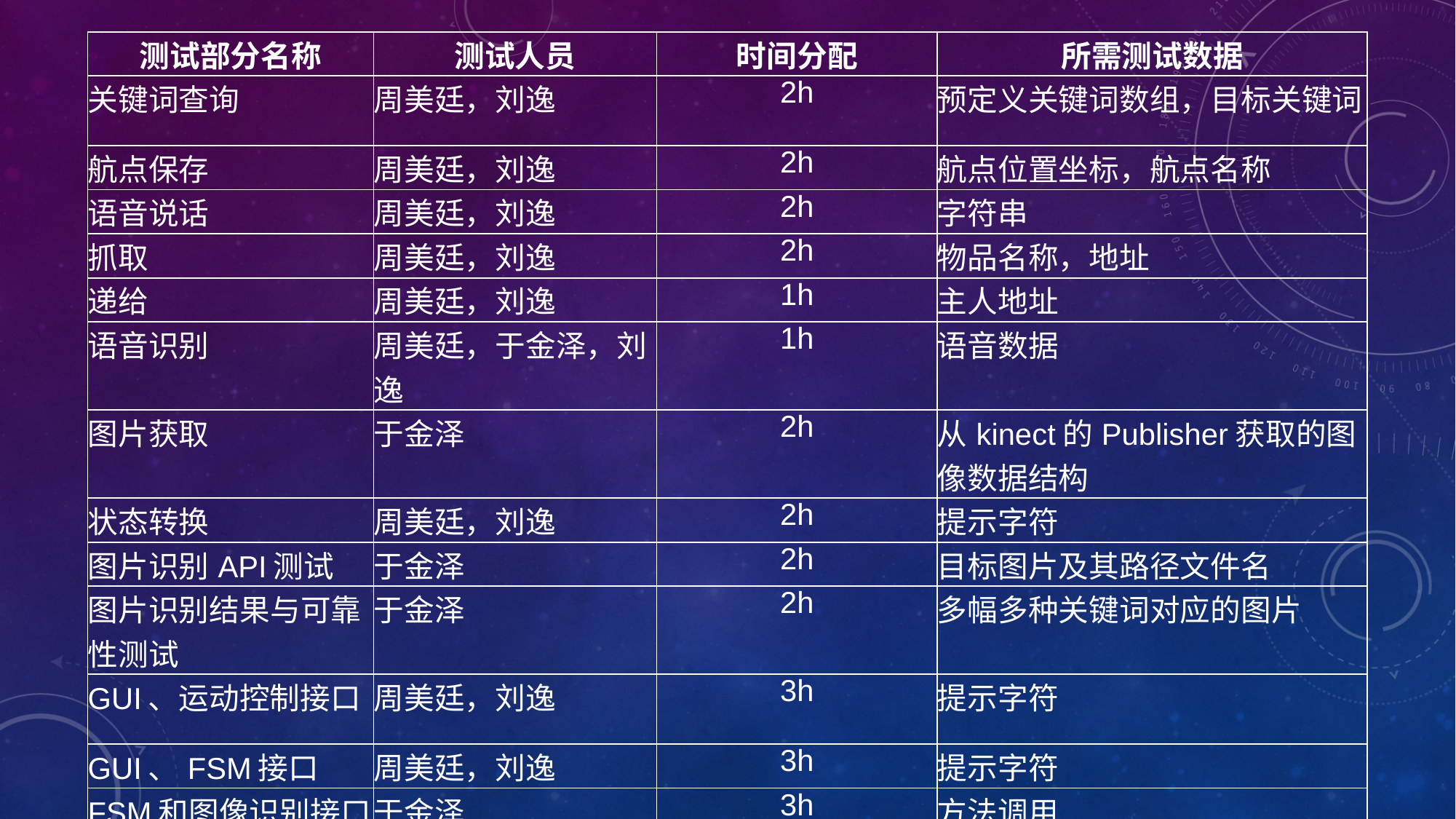

| 测试部分名称 | 测试人员 | 时间分配 | 所需测试数据 |
| --- | --- | --- | --- |
| 关键词查询 | 周美廷，刘逸 | 2h | 预定义关键词数组，目标关键词 |
| 航点保存 | 周美廷，刘逸 | 2h | 航点位置坐标，航点名称 |
| 语音说话 | 周美廷，刘逸 | 2h | 字符串 |
| 抓取 | 周美廷，刘逸 | 2h | 物品名称，地址 |
| 递给 | 周美廷，刘逸 | 1h | 主人地址 |
| 语音识别 | 周美廷，于金泽，刘逸 | 1h | 语音数据 |
| 图片获取 | 于金泽 | 2h | 从kinect的Publisher获取的图像数据结构 |
| 状态转换 | 周美廷，刘逸 | 2h | 提示字符 |
| 图片识别API测试 | 于金泽 | 2h | 目标图片及其路径文件名 |
| 图片识别结果与可靠性测试 | 于金泽 | 2h | 多幅多种关键词对应的图片 |
| GUI、运动控制接口 | 周美廷，刘逸 | 3h | 提示字符 |
| GUI、FSM接口 | 周美廷，刘逸 | 3h | 提示字符 |
| FSM和图像识别接口 | 于金泽 | 3h | 方法调用 |
| 运动控制测试 | 马力，张金源 | 3h | 速度，方向信息 |